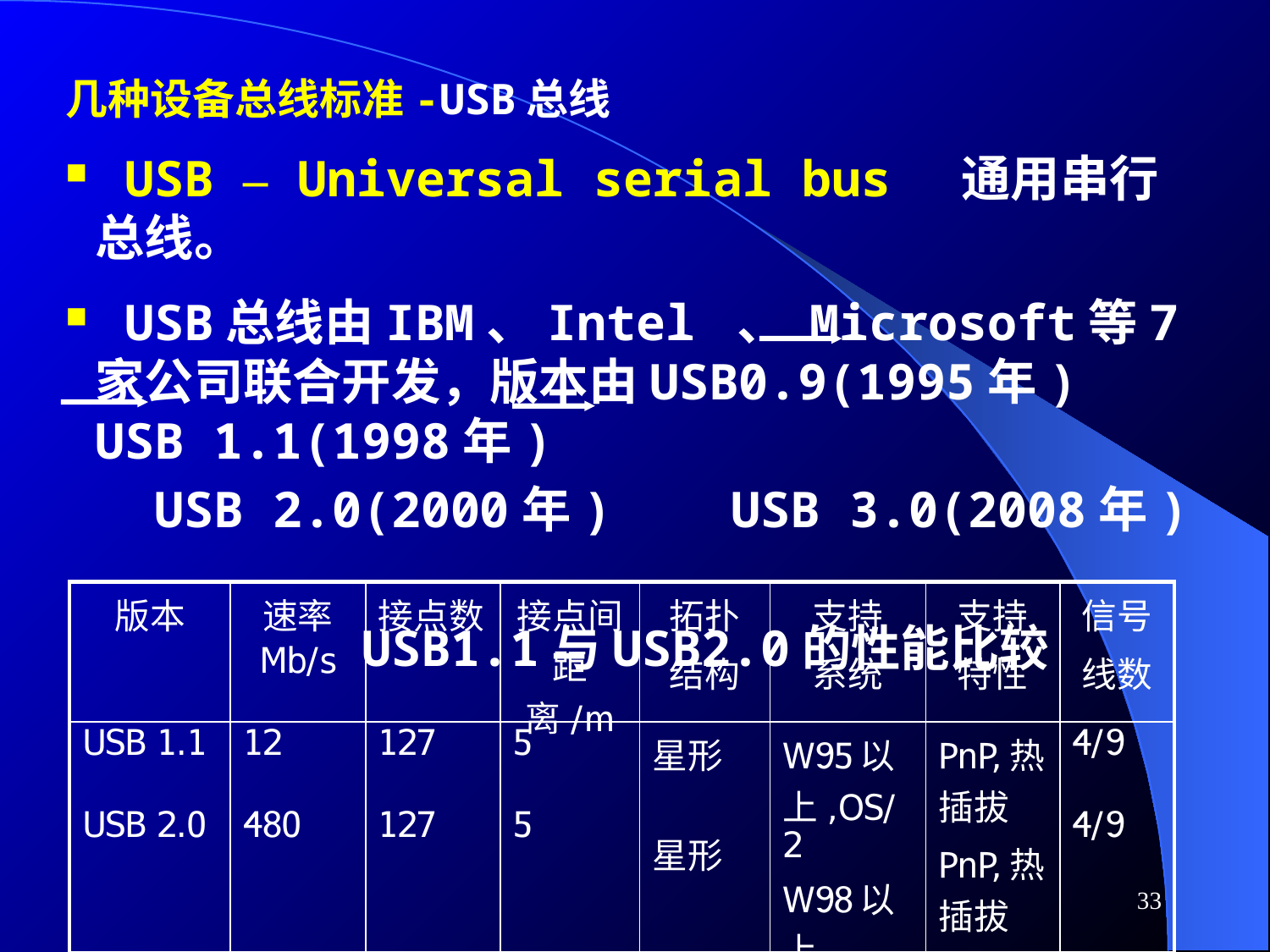

几种设备总线标准-USB总线
 USB – Universal serial bus  通用串行总线。
 USB总线由IBM、Intel 、 Microsoft等7家公司联合开发，版本由USB0.9(1995年)   USB 1.1(1998年)
   USB 2.0(2000年)    USB 3.0(2008年)

          USB1.1与USB2.0的性能比较

| 版本 | 速率 Mb/s | 接点数 | 接点间距离/m | 拓扑 结构 | 支持 系统 | 支持 特性 | 信号 线数 |
| --- | --- | --- | --- | --- | --- | --- | --- |
| USB 1.1 USB 2.0 | 12 480 | 127 127 | 5 5 | 星形 星形 | W95以上,OS/2 W98以上 | PnP,热插拔 PnP,热插拔 | 4/9 4/9 |
33